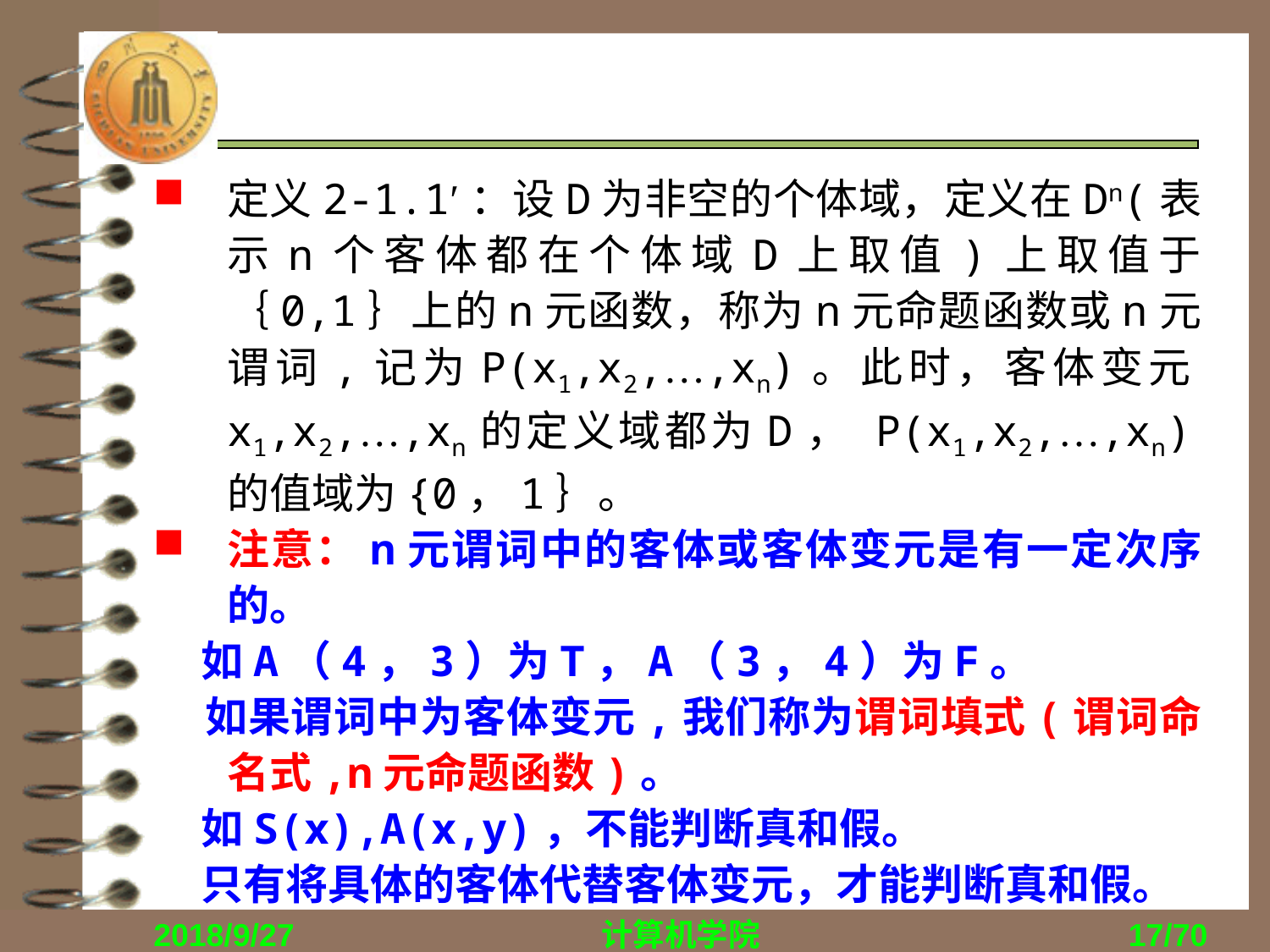

#
定义2-1.1′：设D为非空的个体域，定义在Dn(表示n个客体都在个体域D上取值)上取值于｛0,1｝上的n元函数，称为n元命题函数或n元谓词,记为P(x1,x2,…,xn)。此时，客体变元x1,x2,…,xn的定义域都为D， P(x1,x2,…,xn)的值域为{0，1｝。
注意：n元谓词中的客体或客体变元是有一定次序的。
    如A（4，3）为T，A（3，4）为F。
    如果谓词中为客体变元,我们称为谓词填式(谓词命名式,n元命题函数)。
    如S(x),A(x,y)，不能判断真和假。
    只有将具体的客体代替客体变元，才能判断真和假。
2018/9/27
计算机学院
17/70